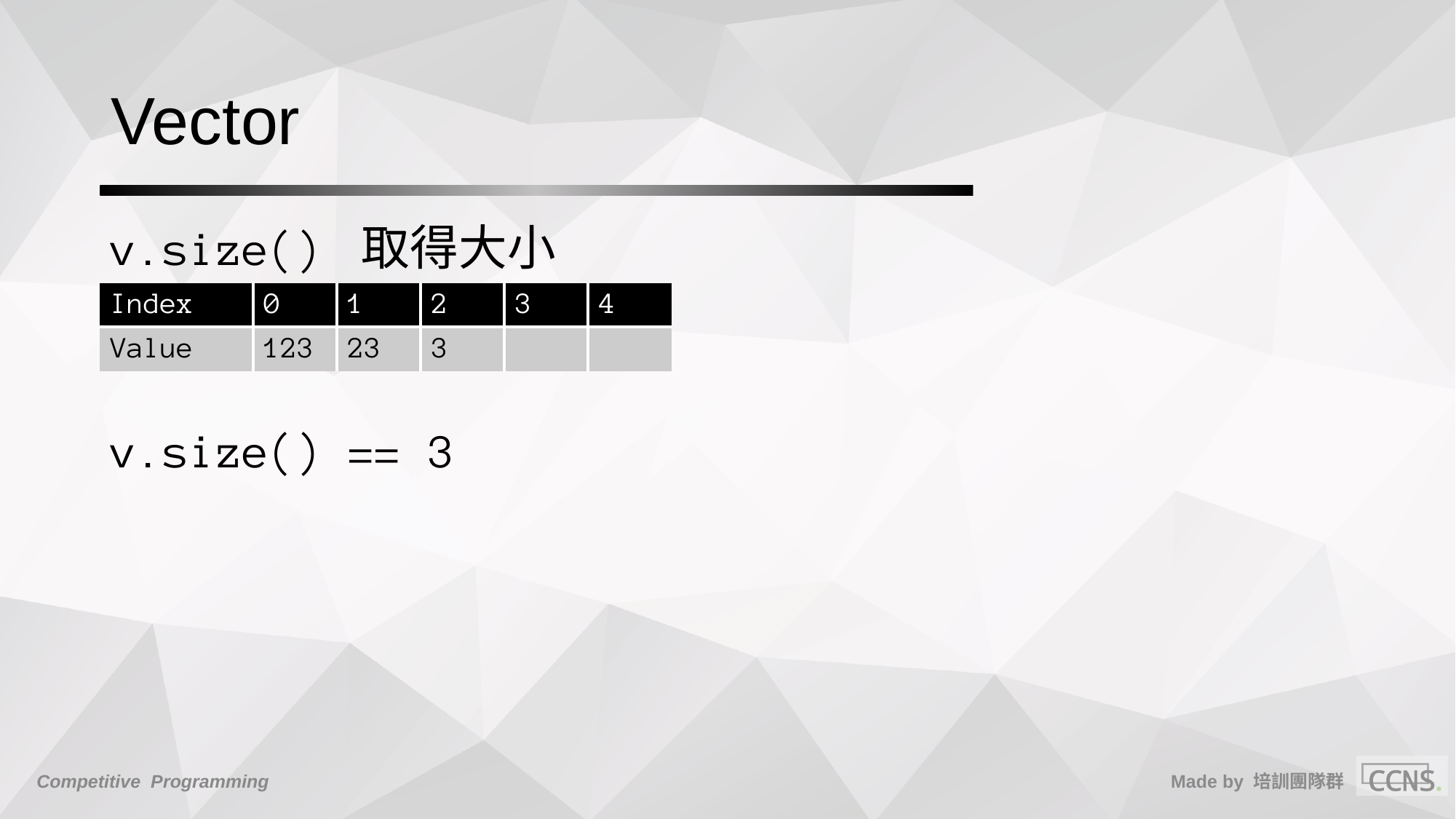

# Vector
v.size() 取得大小

v.size() == 3
| Index | 0 | 1 | 2 | 3 | 4 |
| --- | --- | --- | --- | --- | --- |
| Value | 123 | 23 | 3 |  |  |